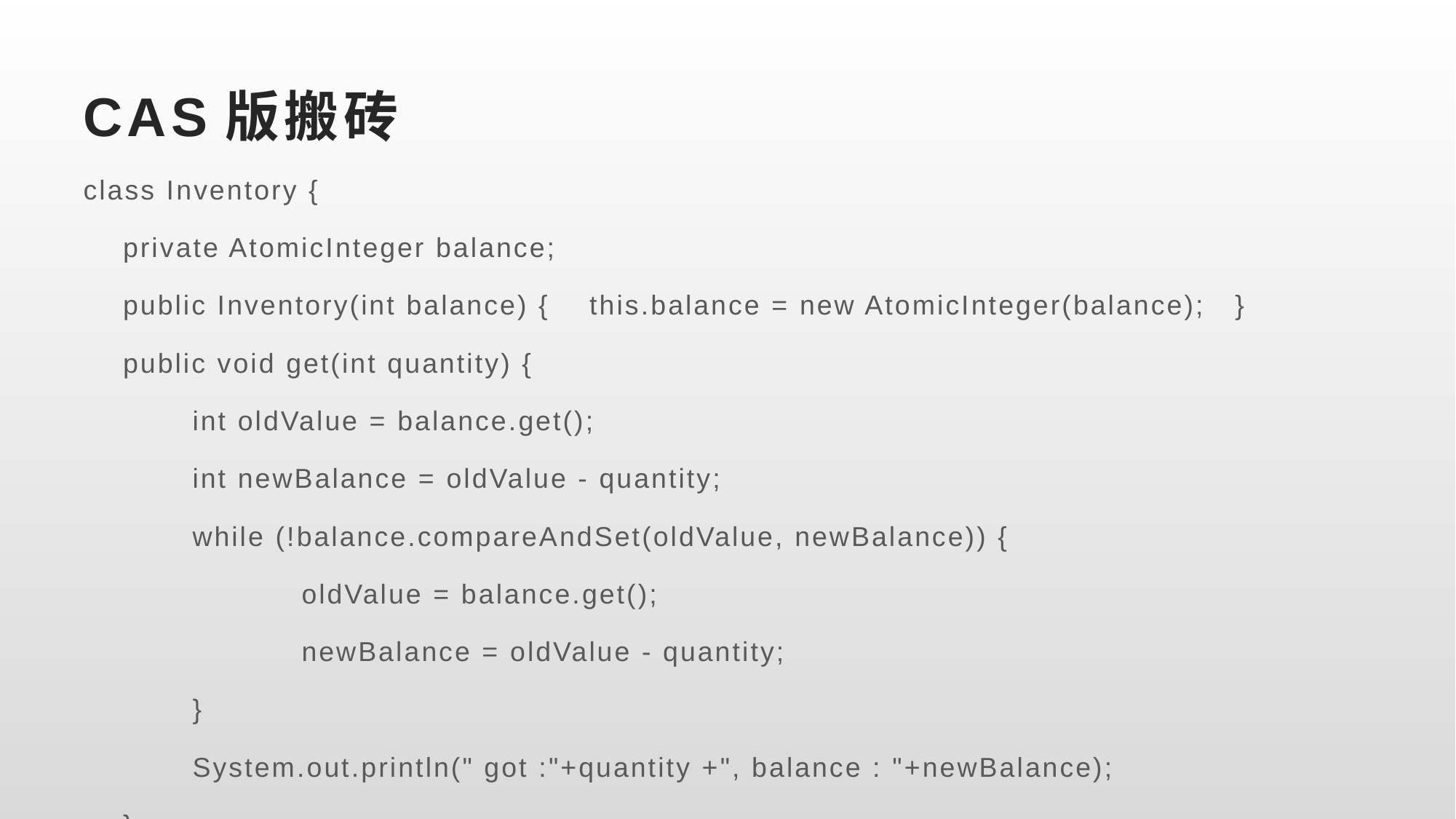

# CAS版搬砖
class Inventory {
    private AtomicInteger balance;
    public Inventory(int balance) {    this.balance = new AtomicInteger(balance);   }
    public void get(int quantity) {
    	int oldValue = balance.get();
        	int newBalance = oldValue - quantity;
        	while (!balance.compareAndSet(oldValue, newBalance)) {
        		oldValue = balance.get();
		newBalance = oldValue - quantity;
	}
        	System.out.println(" got :"+quantity +", balance : "+newBalance);
    }
}